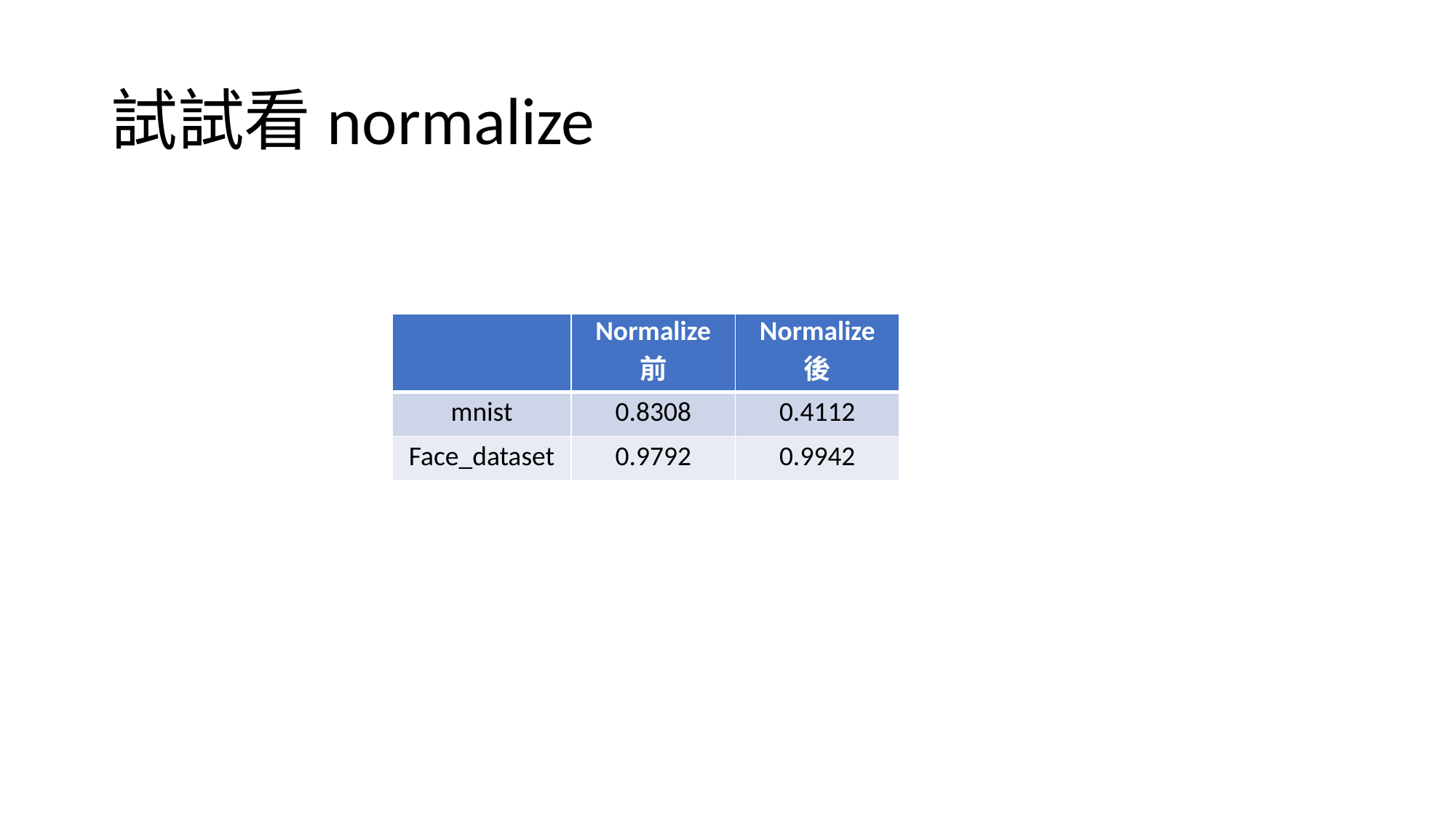

# 試試看normalize
|  | Normalize 前 | Normalize 後 |
| --- | --- | --- |
| mnist | 0.8308 | 0.4112 |
| Face\_dataset | 0.9792 | 0.9942 |